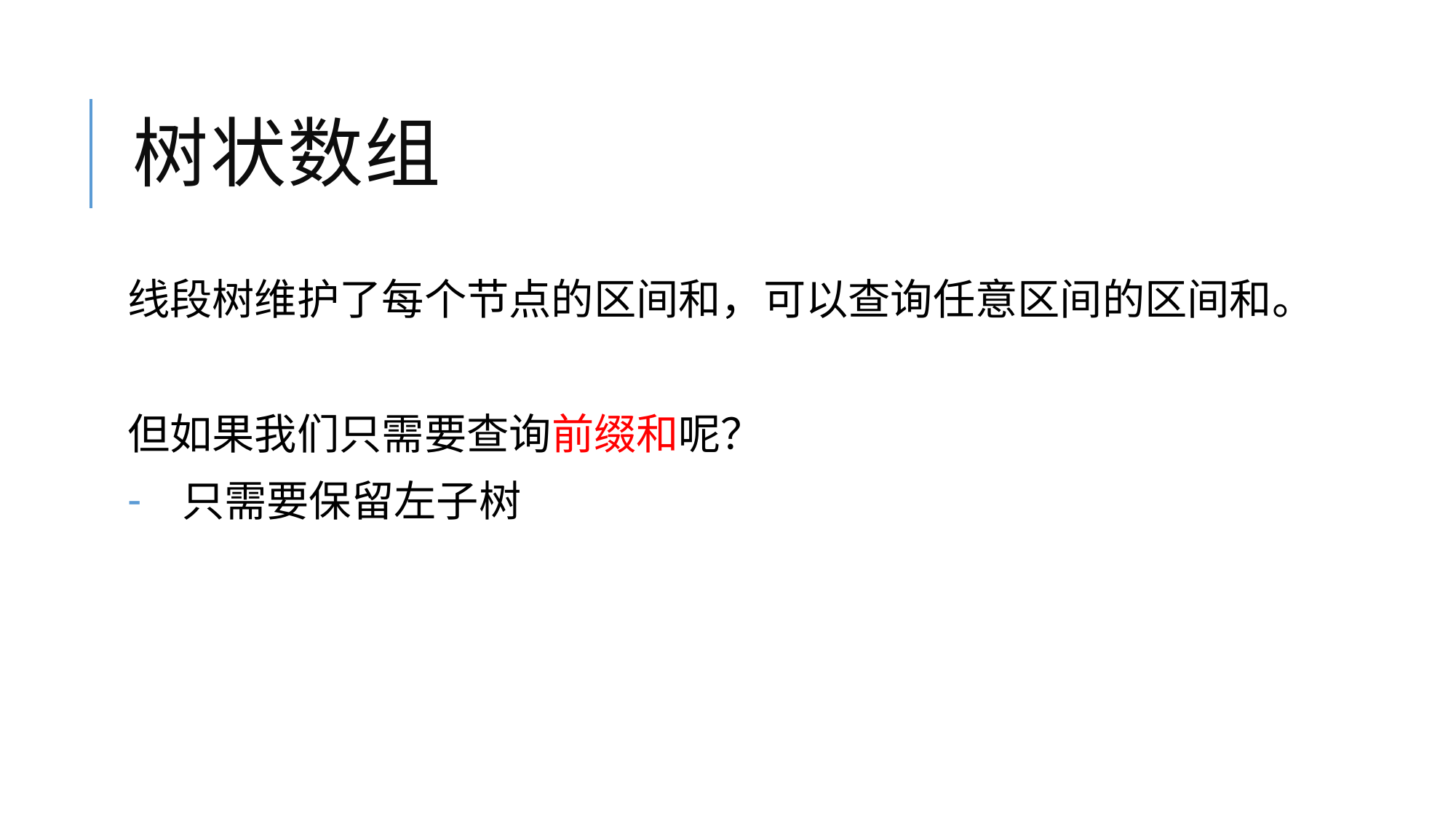

# 树状数组
线段树维护了每个节点的区间和，可以查询任意区间的区间和。

但如果我们只需要查询前缀和呢？
只需要保留左子树